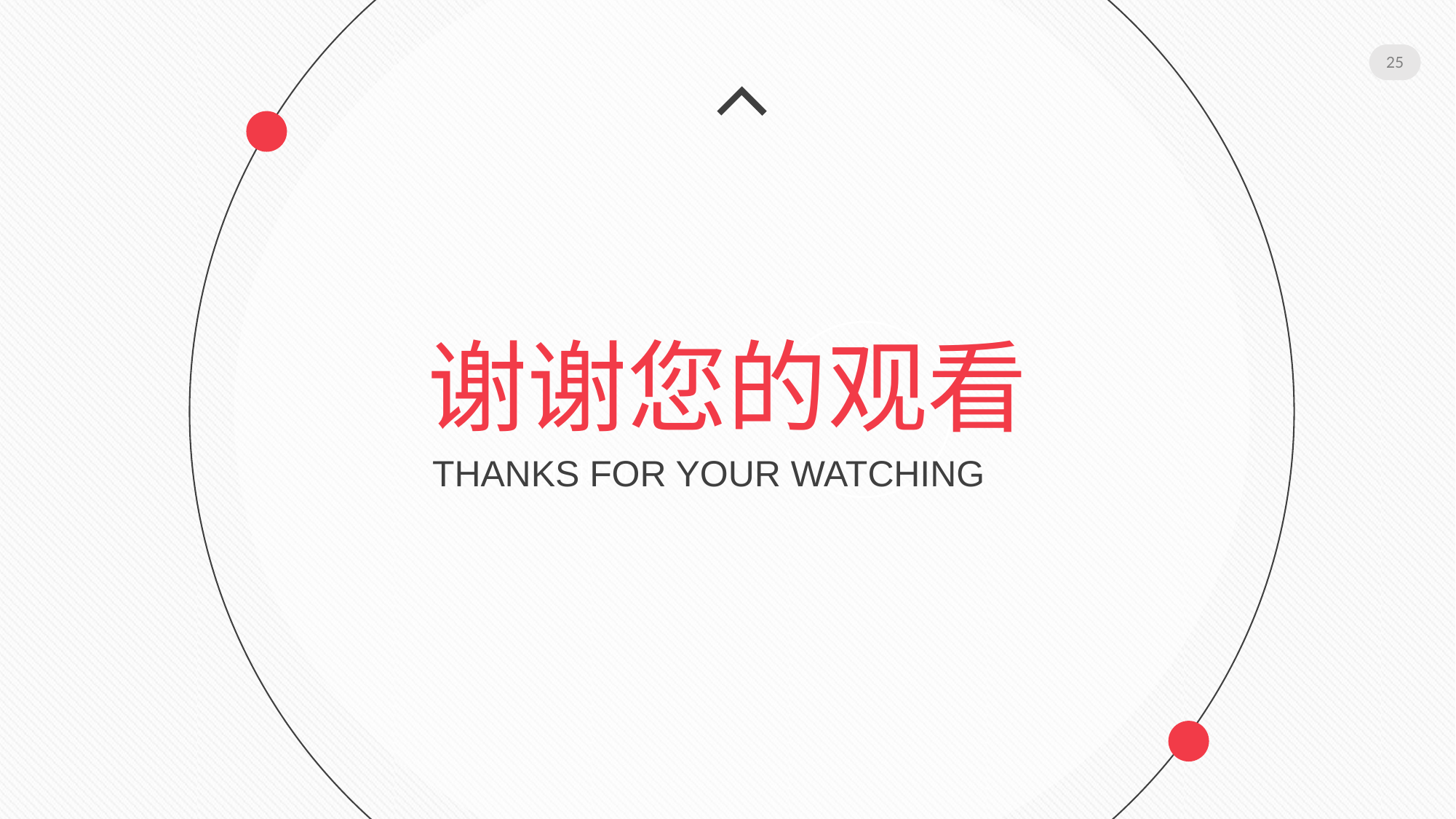

25

谢谢您的观看

THANKS FOR YOUR WATCHING
谢谢聆听